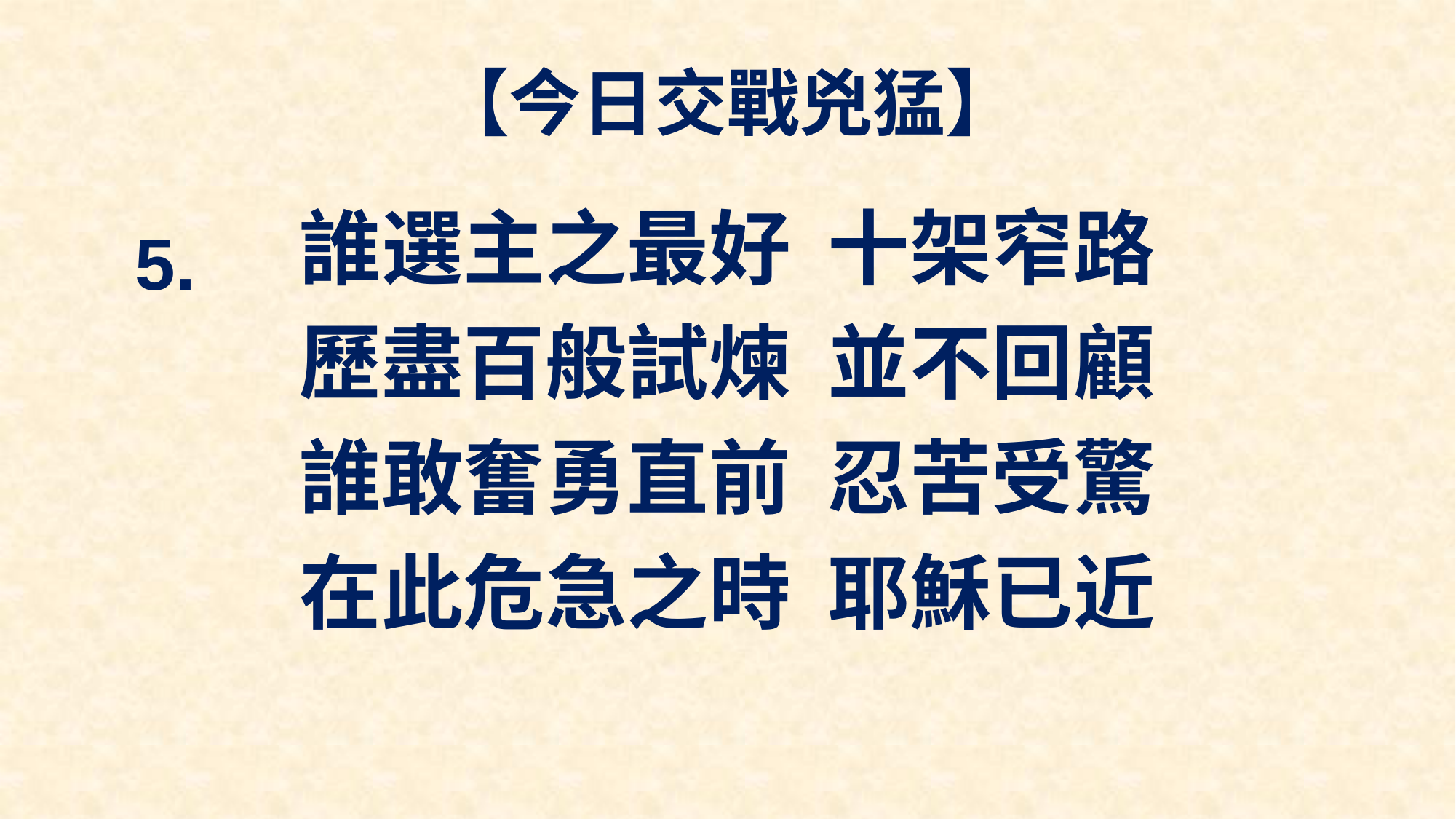

# 【今日交戰兇猛】
誰選主之最好  十架窄路
歷盡百般試煉  並不回顧
誰敢奮勇直前  忍苦受驚
在此危急之時  耶穌已近
5.